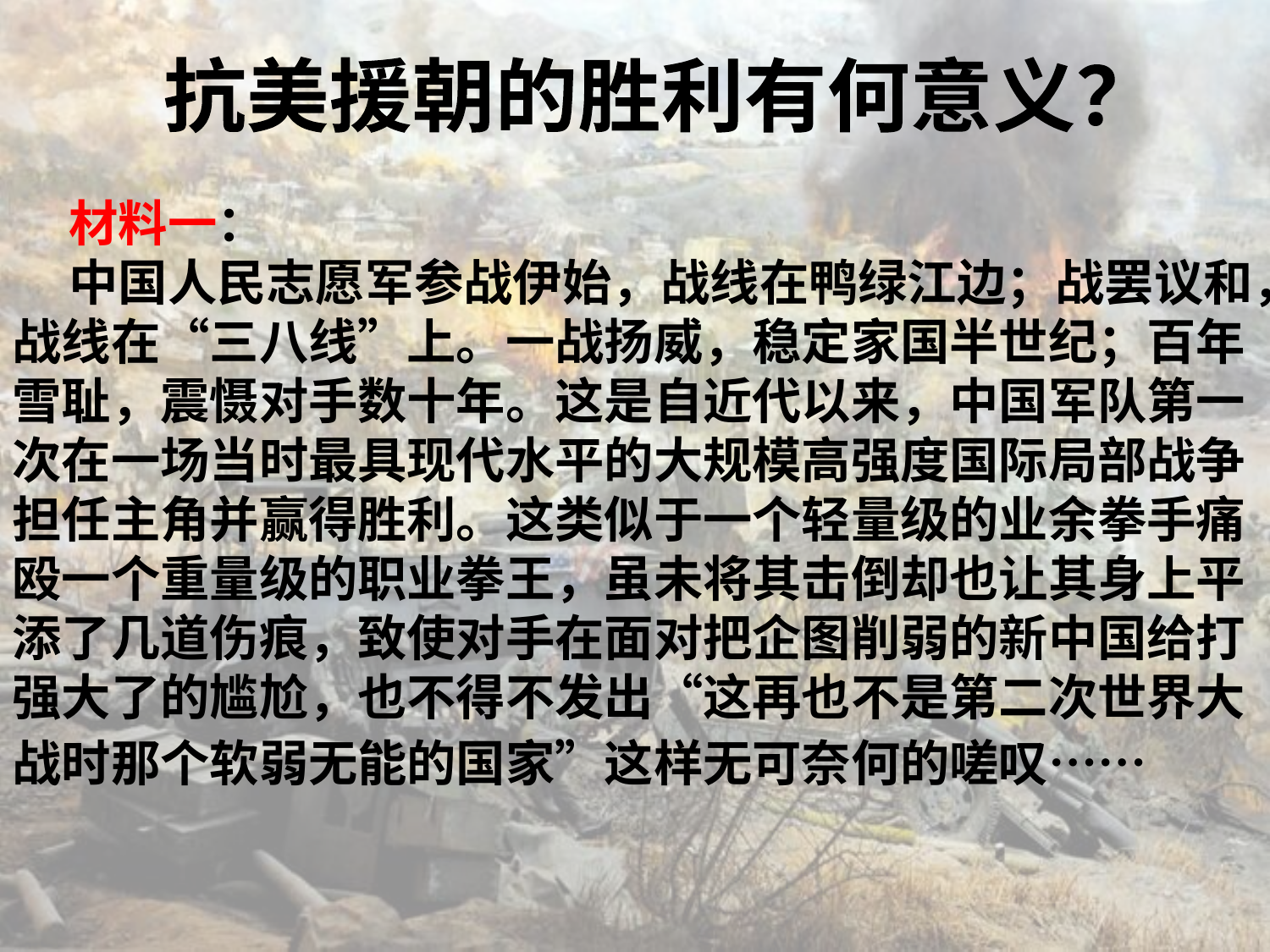

抗美援朝的胜利有何意义？
    材料一：
    中国人民志愿军参战伊始，战线在鸭绿江边；战罢议和，战线在“三八线”上。一战扬威，稳定家国半世纪；百年雪耻，震慑对手数十年。这是自近代以来，中国军队第一次在一场当时最具现代水平的大规模高强度国际局部战争担任主角并赢得胜利。这类似于一个轻量级的业余拳手痛殴一个重量级的职业拳王，虽未将其击倒却也让其身上平添了几道伤痕，致使对手在面对把企图削弱的新中国给打强大了的尴尬，也不得不发出“这再也不是第二次世界大战时那个软弱无能的国家”这样无可奈何的嗟叹……